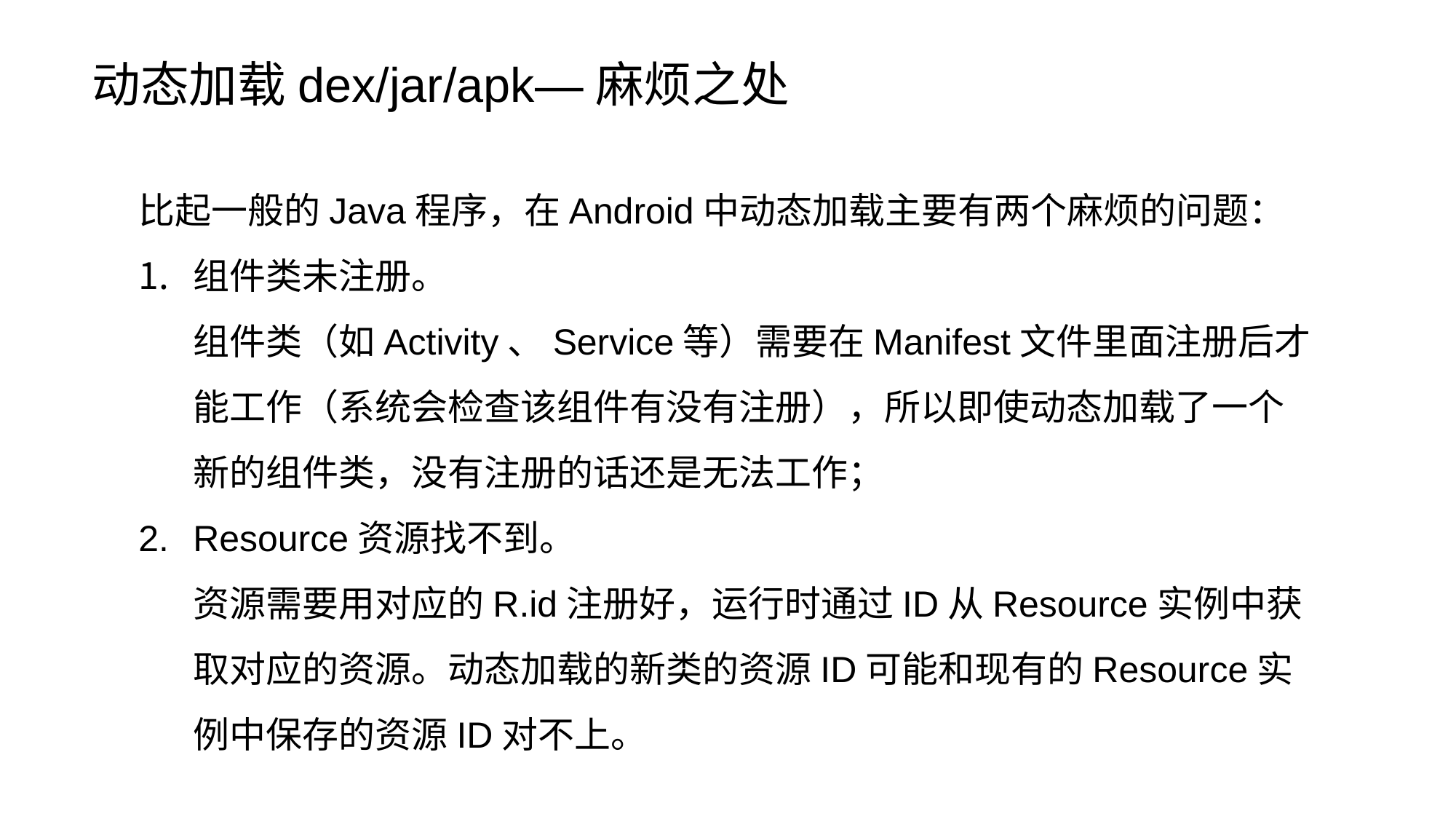

动态加载dex/jar/apk—麻烦之处
比起一般的Java程序，在Android中动态加载主要有两个麻烦的问题：
组件类未注册。
组件类（如Activity、Service等）需要在Manifest文件里面注册后才能工作（系统会检查该组件有没有注册），所以即使动态加载了一个新的组件类，没有注册的话还是无法工作；
Resource资源找不到。
资源需要用对应的R.id注册好，运行时通过ID从Resource实例中获取对应的资源。动态加载的新类的资源ID可能和现有的Resource实例中保存的资源ID对不上。